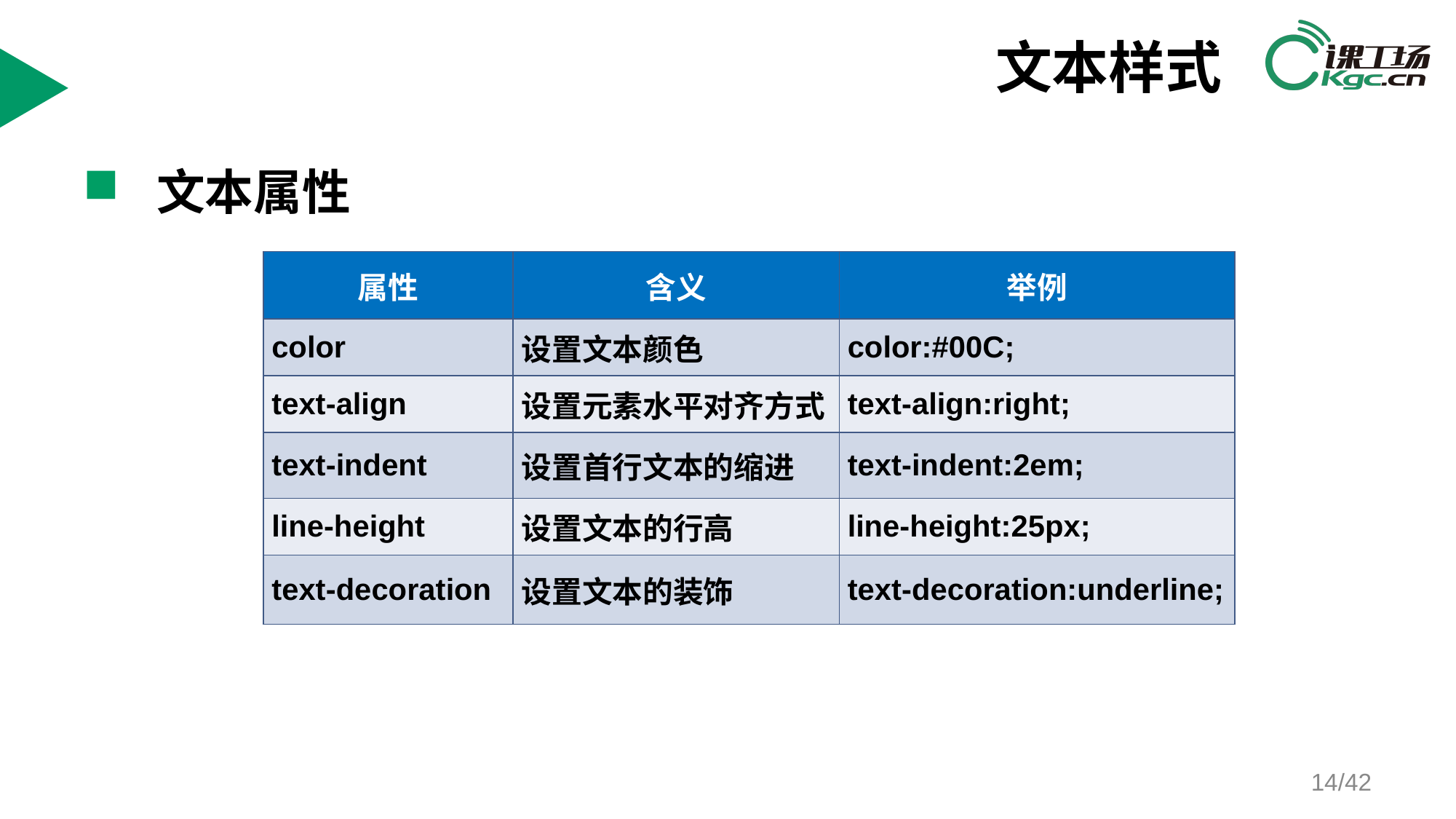

# 文本样式
文本属性
| 属性 | 含义 | 举例 |
| --- | --- | --- |
| color | 设置文本颜色 | color:#00C; |
| text-align | 设置元素水平对齐方式 | text-align:right; |
| text-indent | 设置首行文本的缩进 | text-indent:2em; |
| line-height | 设置文本的行高 | line-height:25px; |
| text-decoration | 设置文本的装饰 | text-decoration:underline; |
14/42